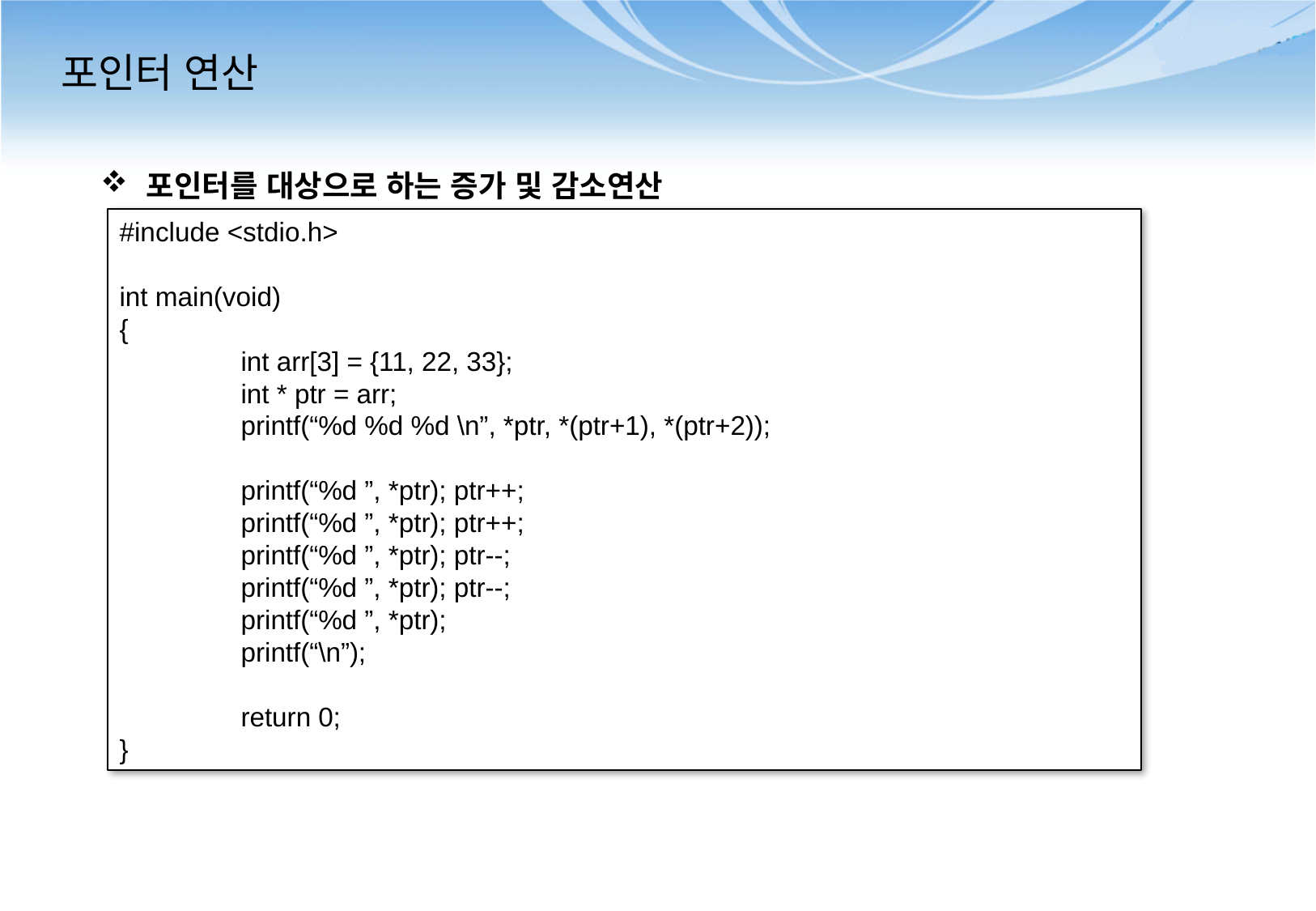

# 포인터 연산
포인터를 대상으로 하는 증가 및 감소연산
#include <stdio.h>

int main(void)
{
	int arr[3] = {11, 22, 33};
	int * ptr = arr;
	printf(“%d %d %d \n”, *ptr, *(ptr+1), *(ptr+2));

	printf(“%d ”, *ptr); ptr++;
	printf(“%d ”, *ptr); ptr++;
	printf(“%d ”, *ptr); ptr--;
	printf(“%d ”, *ptr); ptr--;
	printf(“%d ”, *ptr);
	printf(“\n”);

	return 0;
}